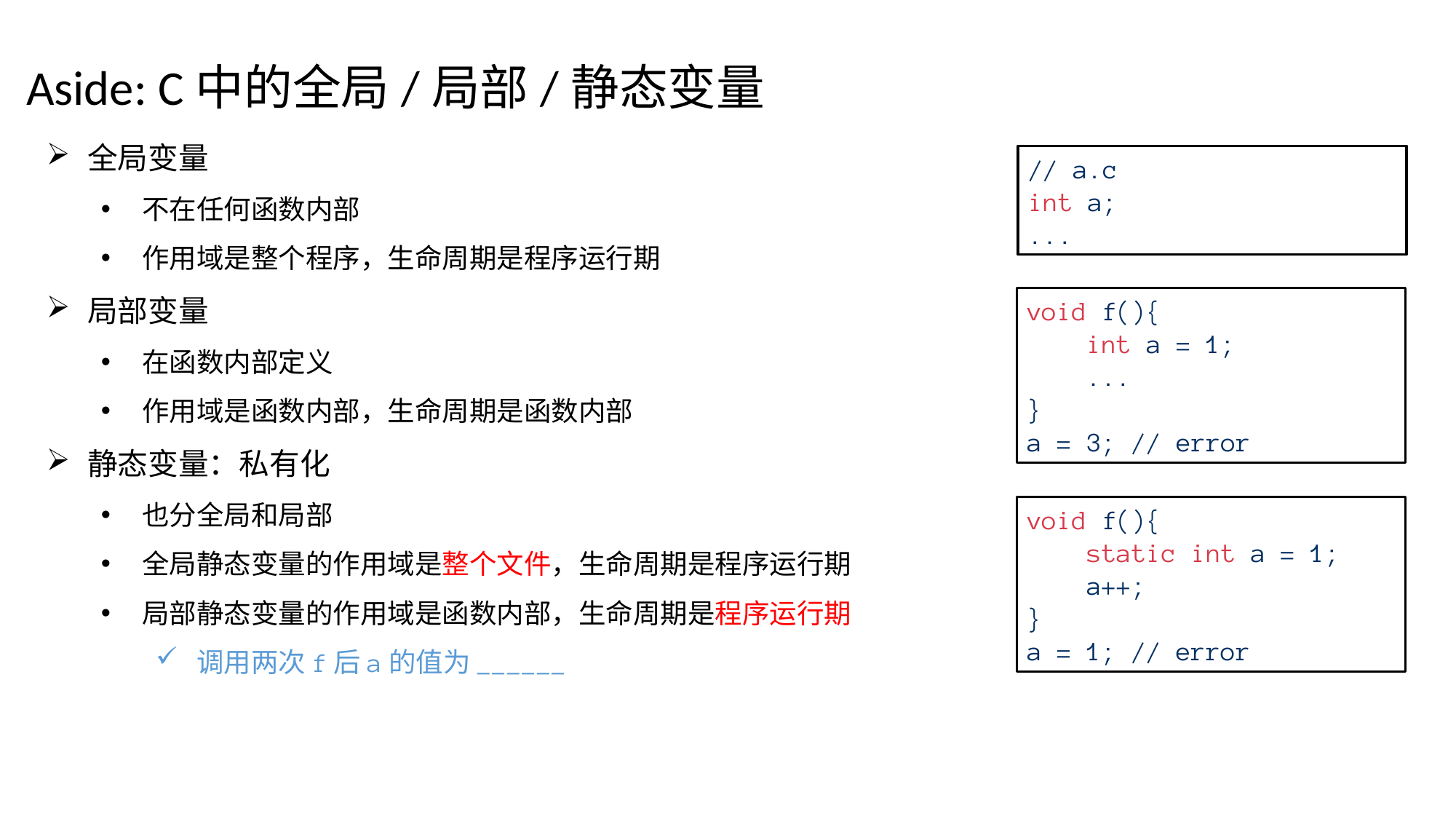

Aside: C中的全局/局部/静态变量
全局变量
不在任何函数内部
作用域是整个程序，生命周期是程序运行期
局部变量
在函数内部定义
作用域是函数内部，生命周期是函数内部
静态变量：私有化
也分全局和局部
全局静态变量的作用域是整个文件，生命周期是程序运行期
局部静态变量的作用域是函数内部，生命周期是程序运行期
调用两次f后a的值为______
// a.c
int a;
...
void f(){
    int a = 1;
    ...
}
a = 3; // error
void f(){
    static int a = 1;
    a++;
}
a = 1; // error